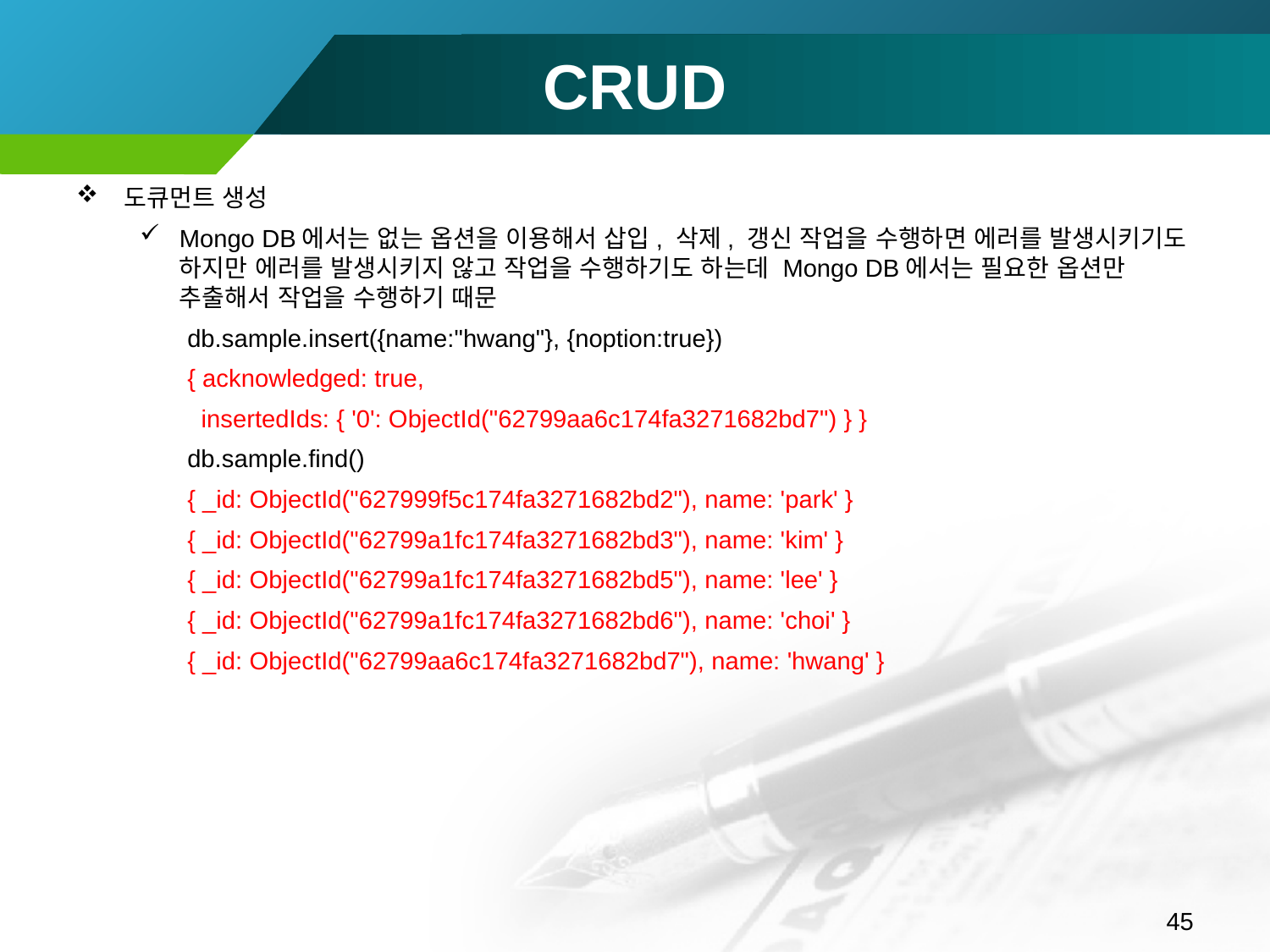

# CRUD
도큐먼트 생성
Mongo DB에서는 없는 옵션을 이용해서 삽입, 삭제, 갱신 작업을 수행하면 에러를 발생시키기도 하지만 에러를 발생시키지 않고 작업을 수행하기도 하는데 Mongo DB에서는 필요한 옵션만 추출해서 작업을 수행하기 때문
db.sample.insert({name:"hwang"}, {noption:true})
{ acknowledged: true,
  insertedIds: { '0': ObjectId("62799aa6c174fa3271682bd7") } }
db.sample.find()
{ _id: ObjectId("627999f5c174fa3271682bd2"), name: 'park' }
{ _id: ObjectId("62799a1fc174fa3271682bd3"), name: 'kim' }
{ _id: ObjectId("62799a1fc174fa3271682bd5"), name: 'lee' }
{ _id: ObjectId("62799a1fc174fa3271682bd6"), name: 'choi' }
{ _id: ObjectId("62799aa6c174fa3271682bd7"), name: 'hwang' }
45